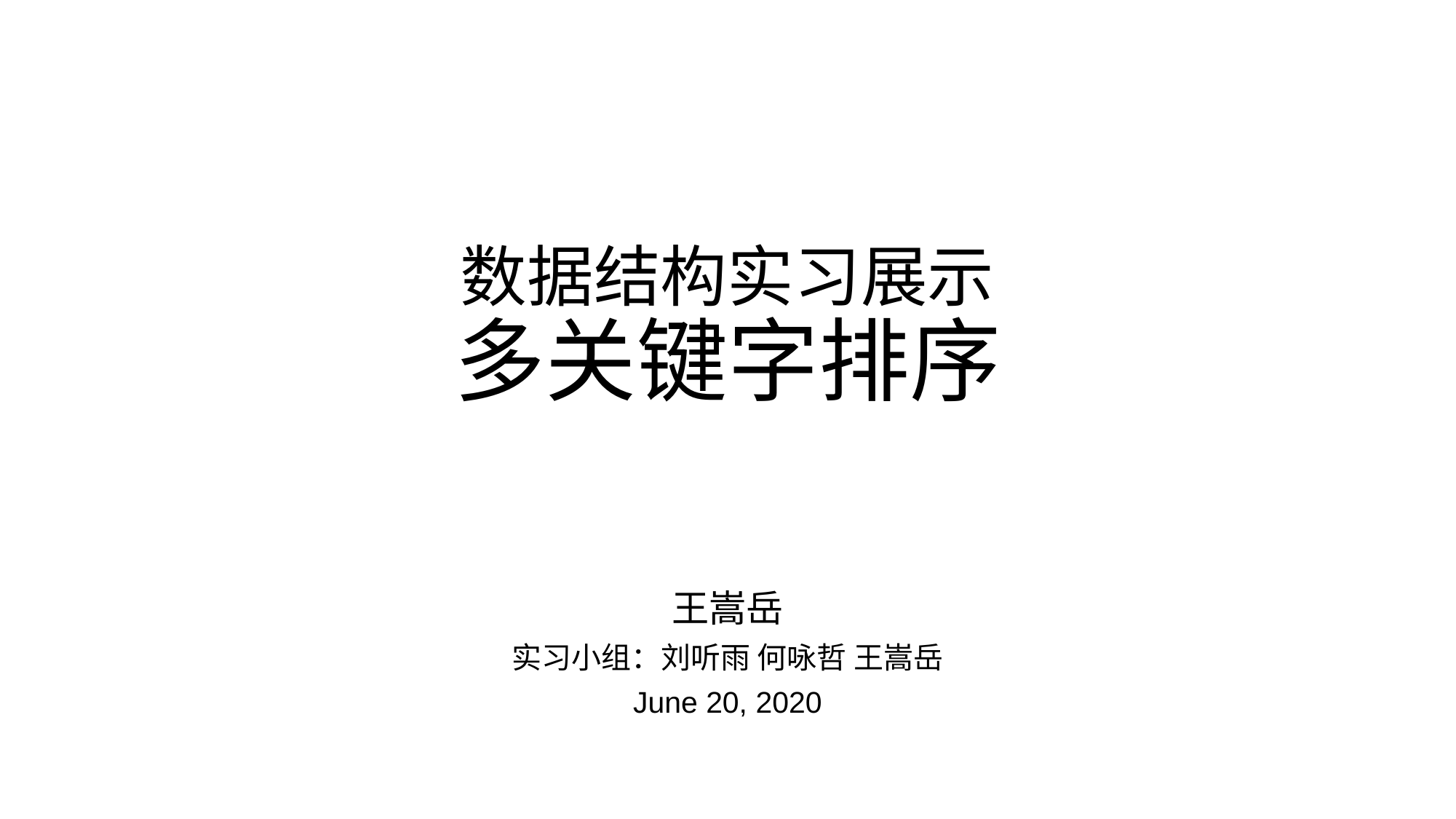

# 数据结构实习展示 多关键字排序

王嵩岳
实习小组：刘听雨 何咏哲 王嵩岳
June 20, 2020